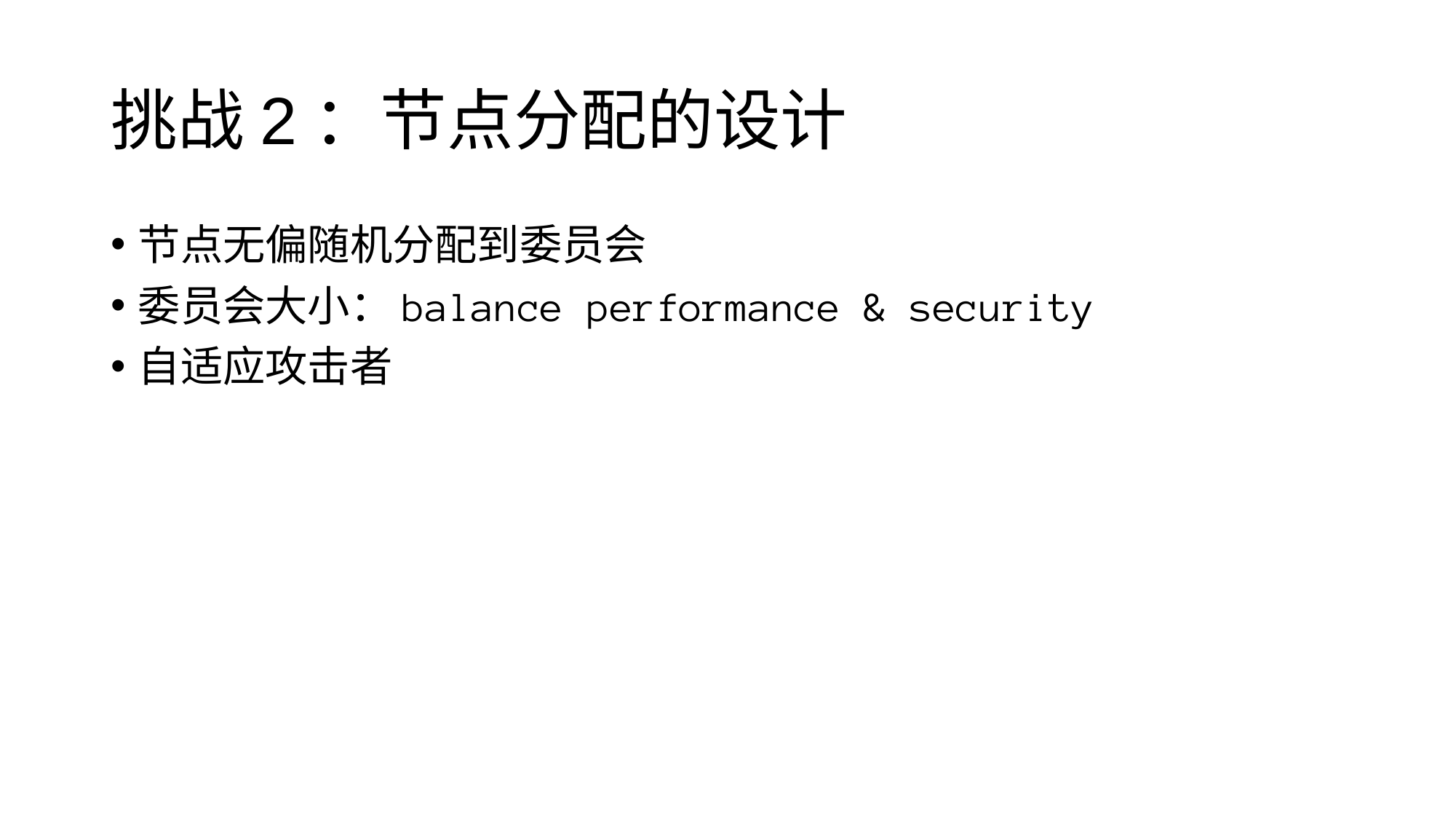

# 挑战2：节点分配的设计
节点无偏随机分配到委员会
委员会大小：balance performance & security
自适应攻击者